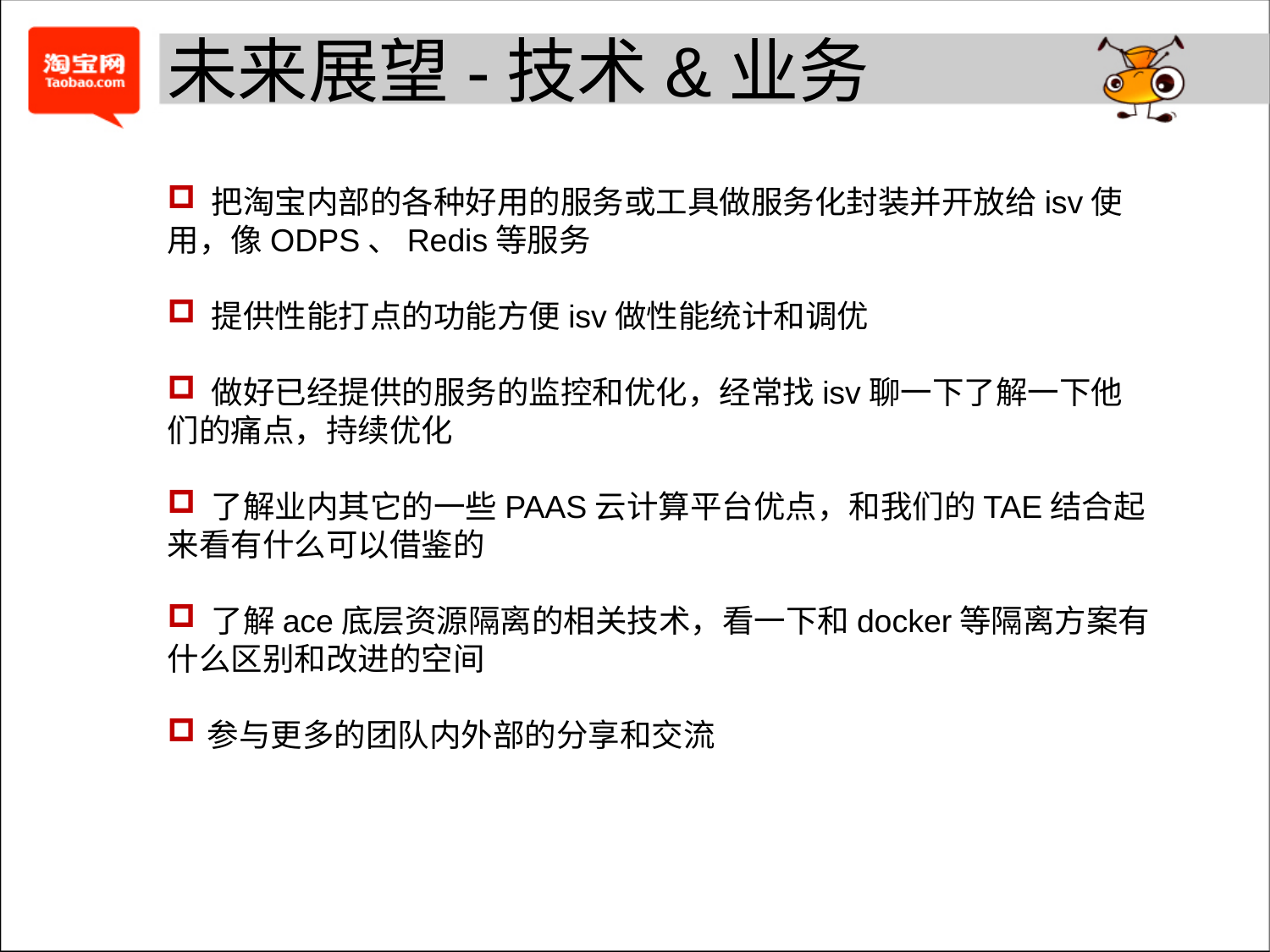

# 未来展望-技术&业务
 把淘宝内部的各种好用的服务或工具做服务化封装并开放给isv使用，像ODPS、Redis等服务

 提供性能打点的功能方便isv做性能统计和调优

 做好已经提供的服务的监控和优化，经常找isv聊一下了解一下他们的痛点，持续优化

 了解业内其它的一些PAAS云计算平台优点，和我们的TAE结合起来看有什么可以借鉴的

 了解ace底层资源隔离的相关技术，看一下和docker等隔离方案有什么区别和改进的空间

参与更多的团队内外部的分享和交流